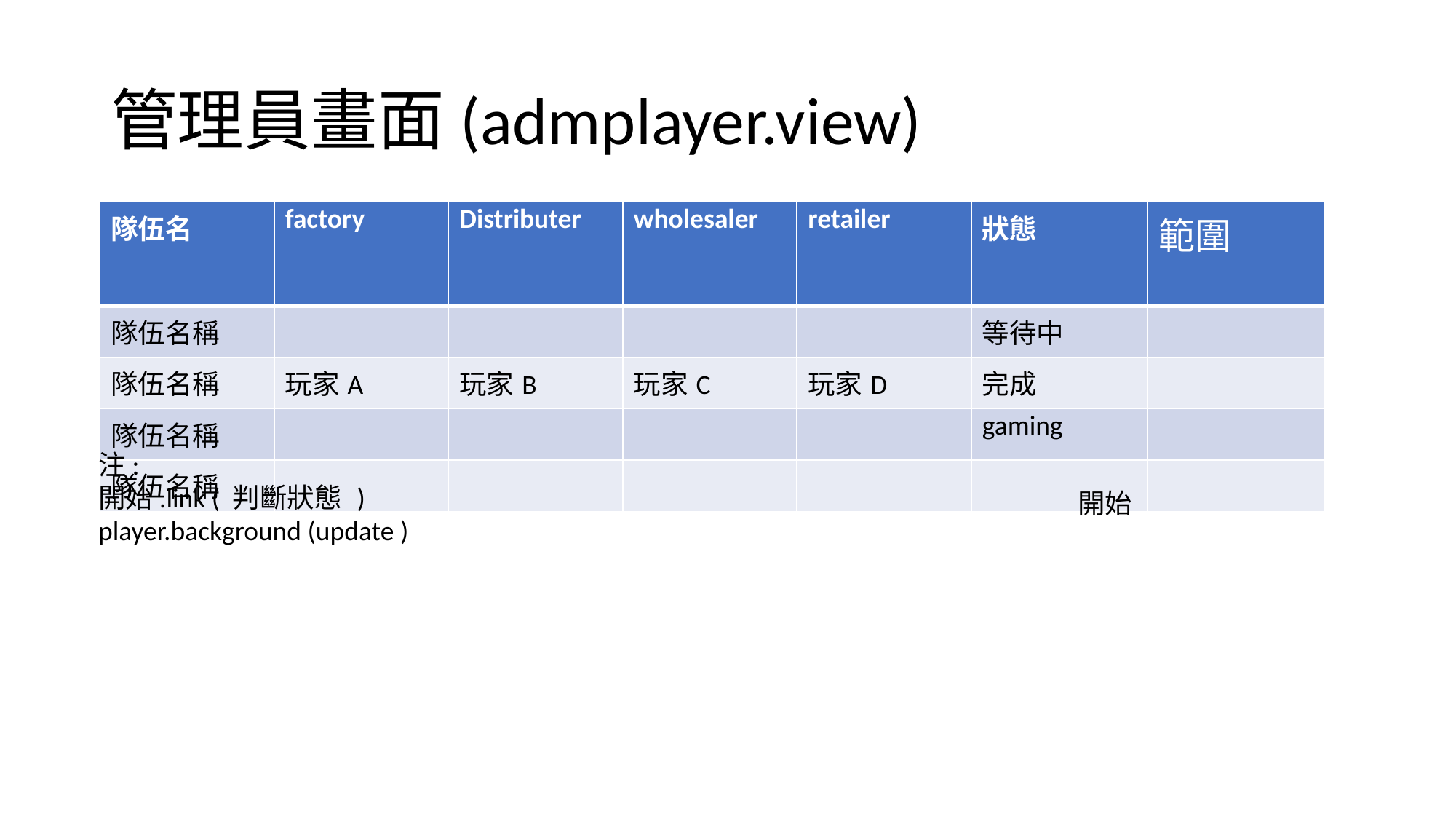

管理員畫面(admplayer.view)
| 隊伍名 | factory | Distributer | wholesaler | retailer | 狀態 | 範圍 |
| --- | --- | --- | --- | --- | --- | --- |
| 隊伍名稱 |  |  |  |  | 等待中 |  |
| 隊伍名稱 | 玩家A | 玩家B | 玩家C | 玩家D | 完成 |  |
| 隊伍名稱 |  |  |  |  | gaming |  |
| 隊伍名稱 |  |  |  |  |  |  |
注:
開始.link ( 判斷狀態 )
player.background (update )

開始